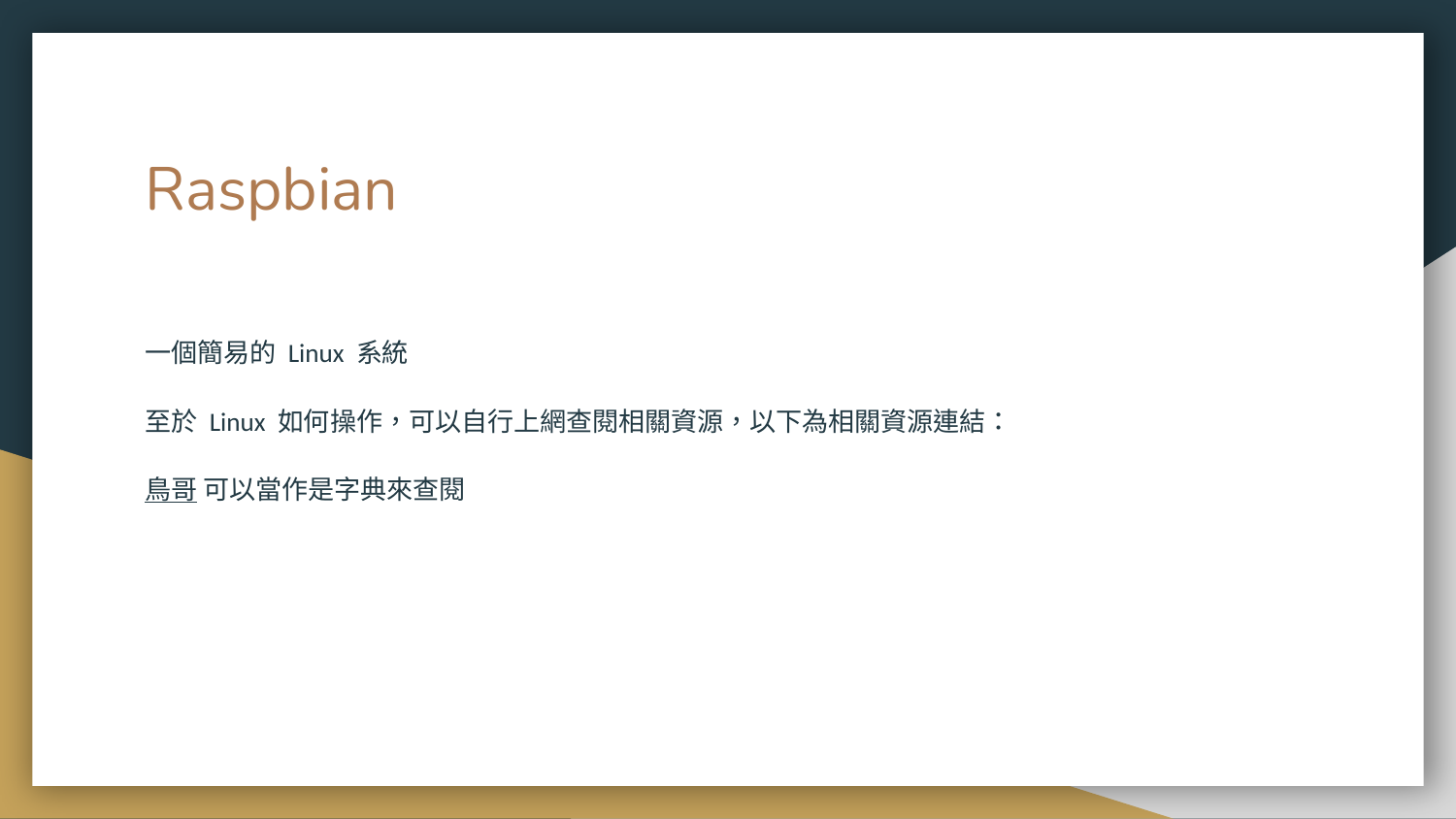

# Raspbian
一個簡易的 Linux 系統
至於 Linux 如何操作，可以自行上網查閱相關資源，以下為相關資源連結：
鳥哥 可以當作是字典來查閱